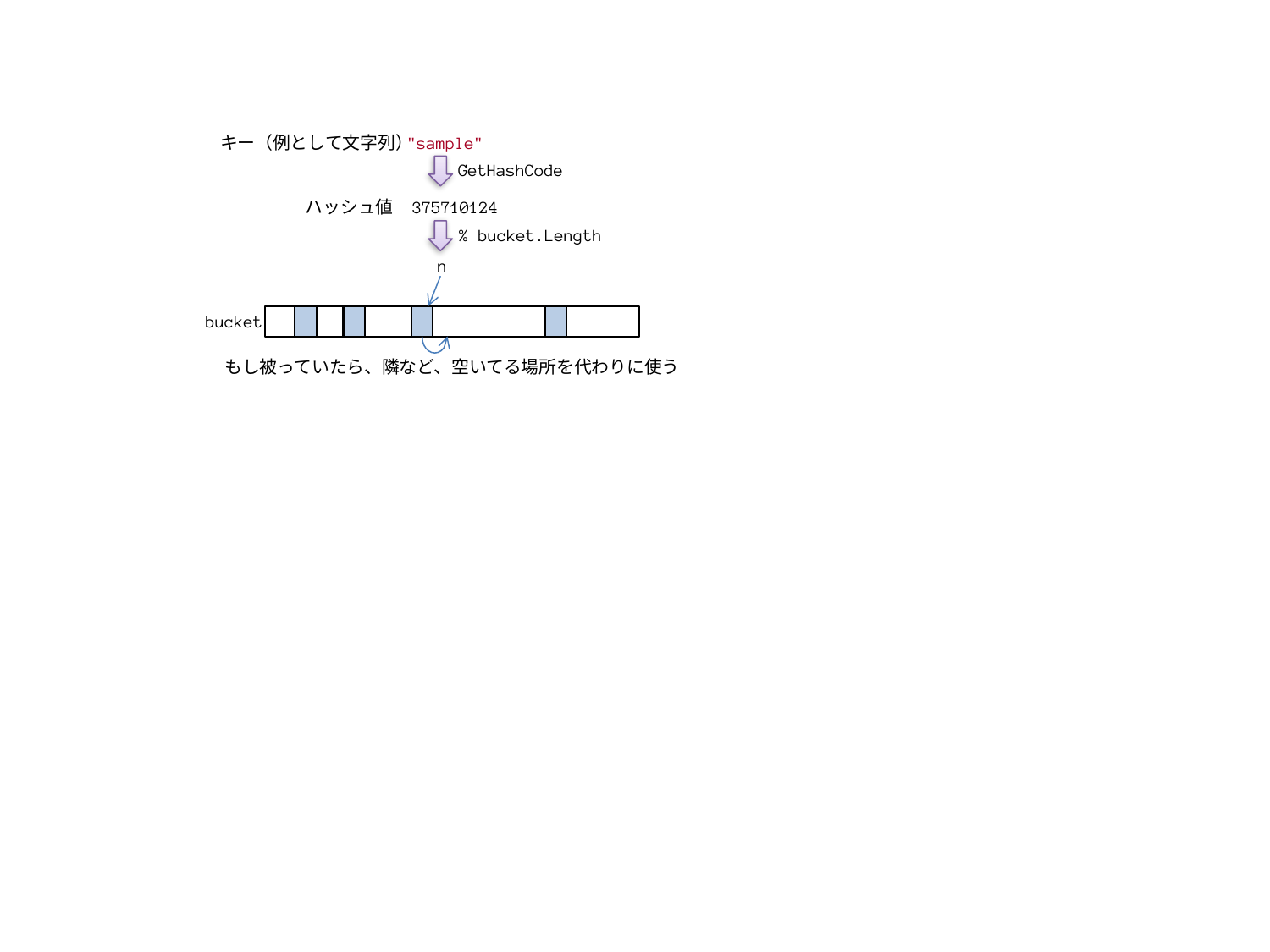

キー（例として文字列）
"sample"

GetHashCode
ハッシュ値
375710124

% bucket.Length
n

bucket

もし被っていたら、隣など、空いてる場所を代わりに使う